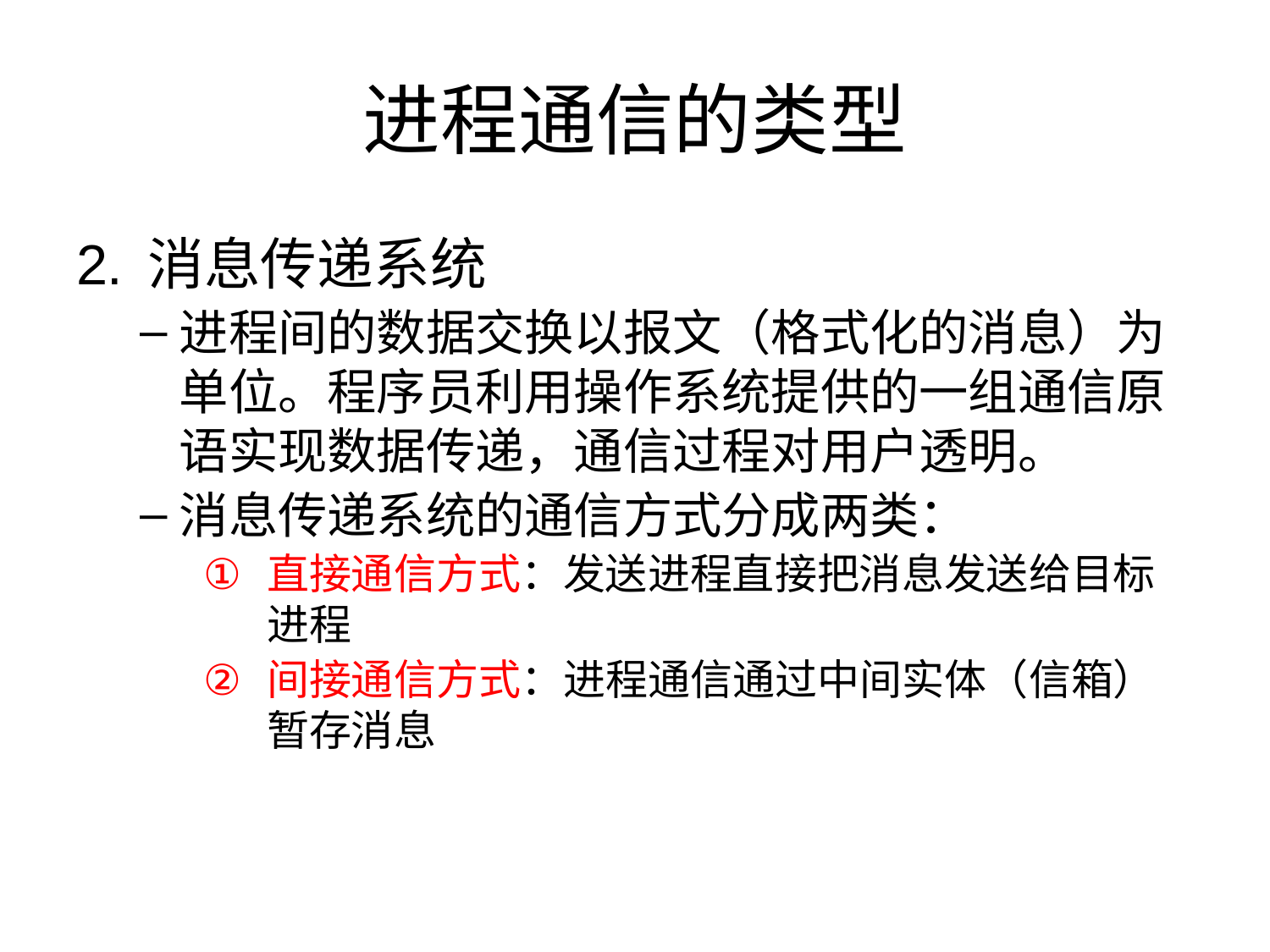

# 进程通信的类型
消息传递系统
进程间的数据交换以报文（格式化的消息）为单位。程序员利用操作系统提供的一组通信原语实现数据传递，通信过程对用户透明。
消息传递系统的通信方式分成两类：
直接通信方式：发送进程直接把消息发送给目标进程
间接通信方式：进程通信通过中间实体（信箱）暂存消息